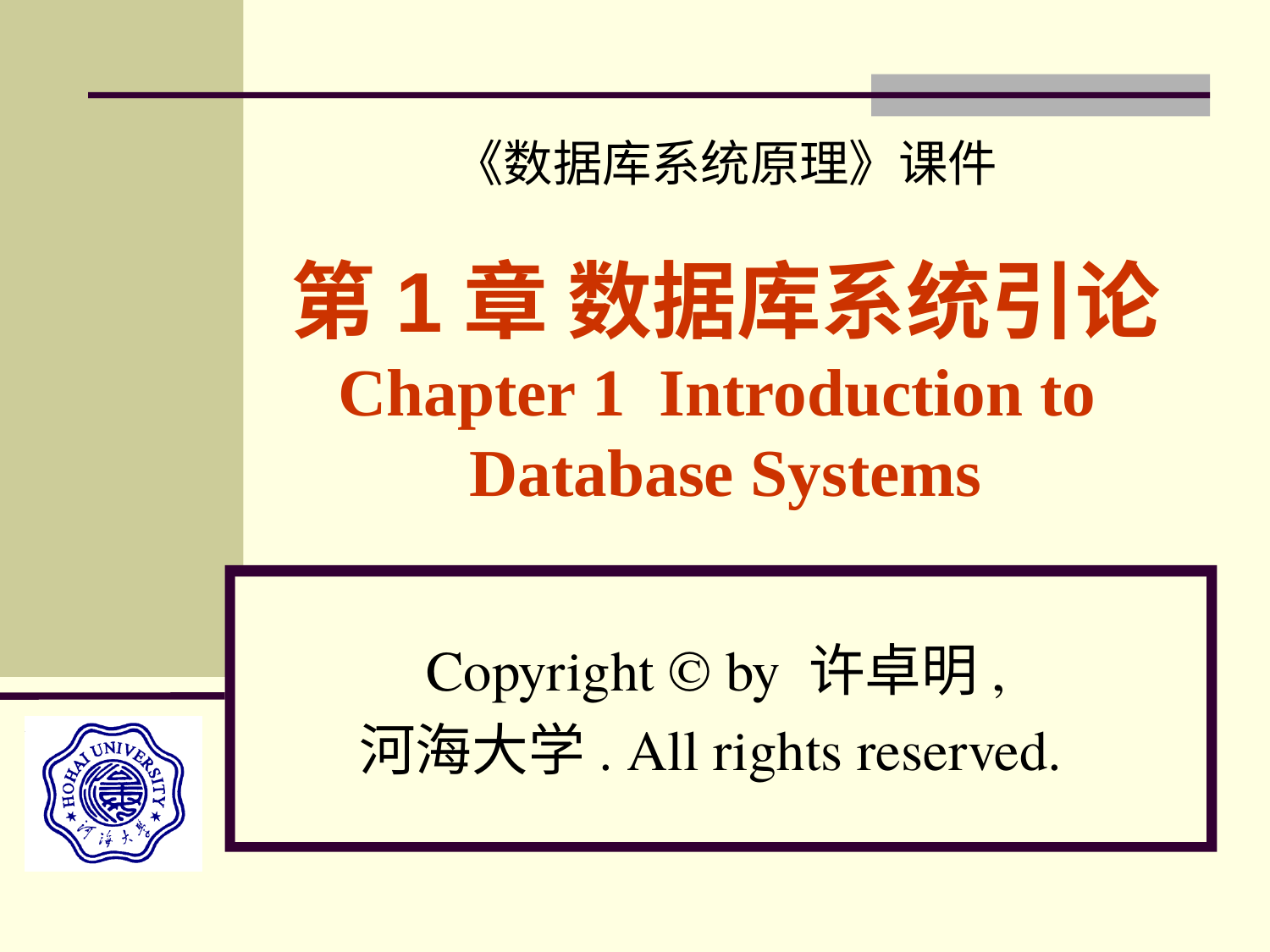

# 第1章 数据库系统引论 Chapter 1  Introduction to Database Systems
Copyright © by 许卓明,
河海大学. All rights reserved.